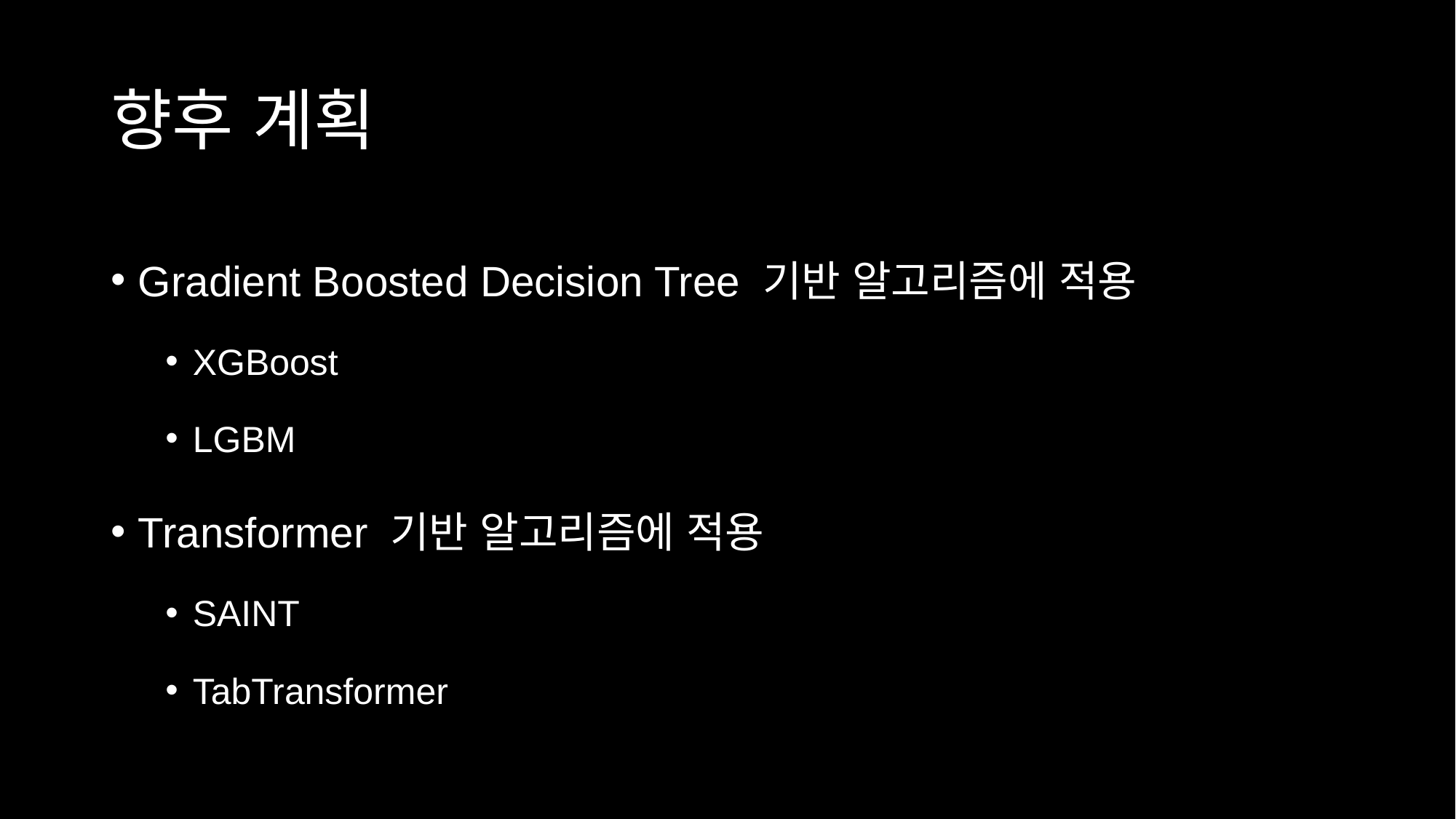

# 향후 계획
Gradient Boosted Decision Tree 기반 알고리즘에 적용
XGBoost
LGBM
Transformer 기반 알고리즘에 적용
SAINT
TabTransformer